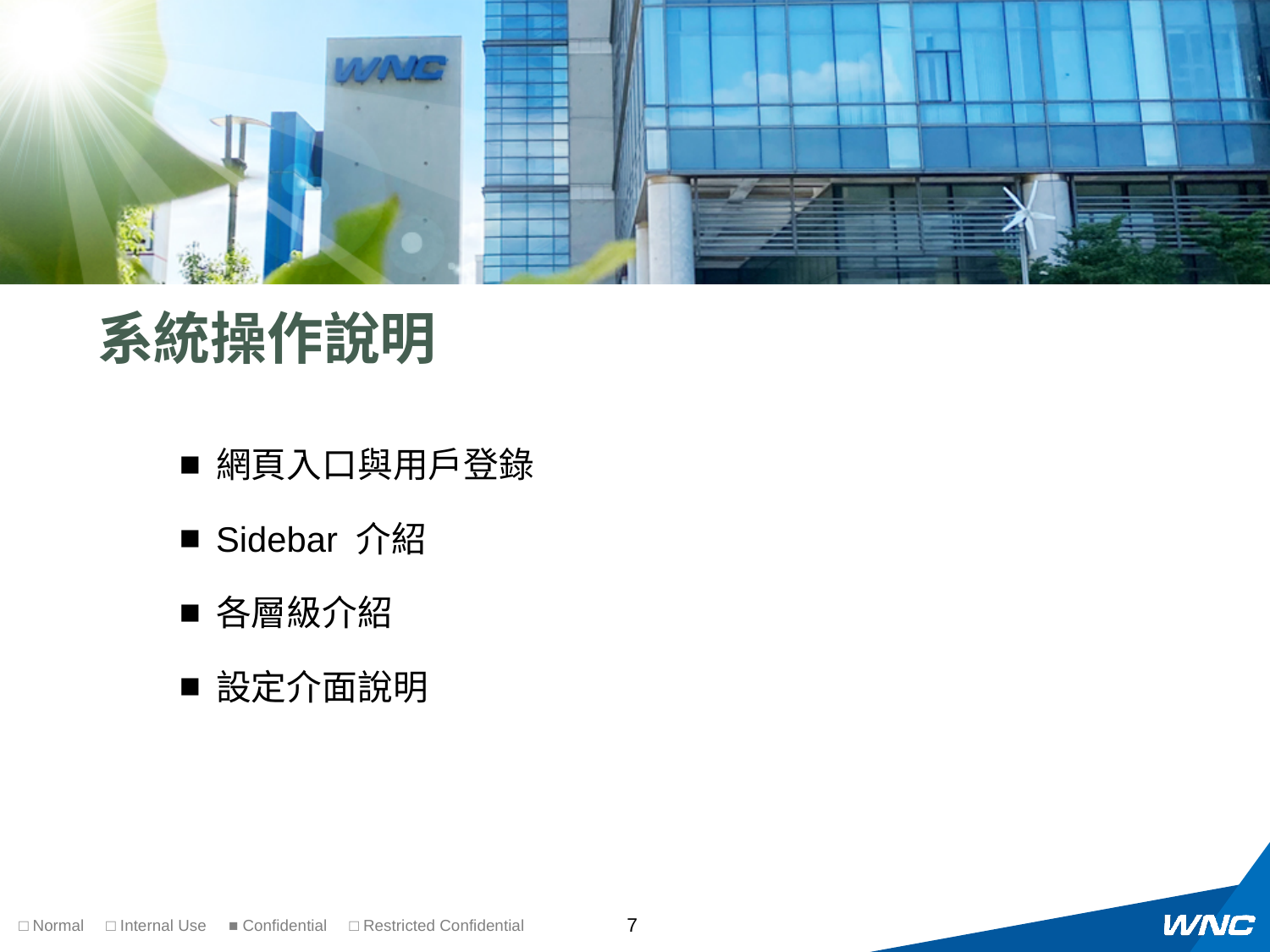

# 系統操作說明
網頁入口與用戶登錄
Sidebar 介紹
各層級介紹
設定介面說明